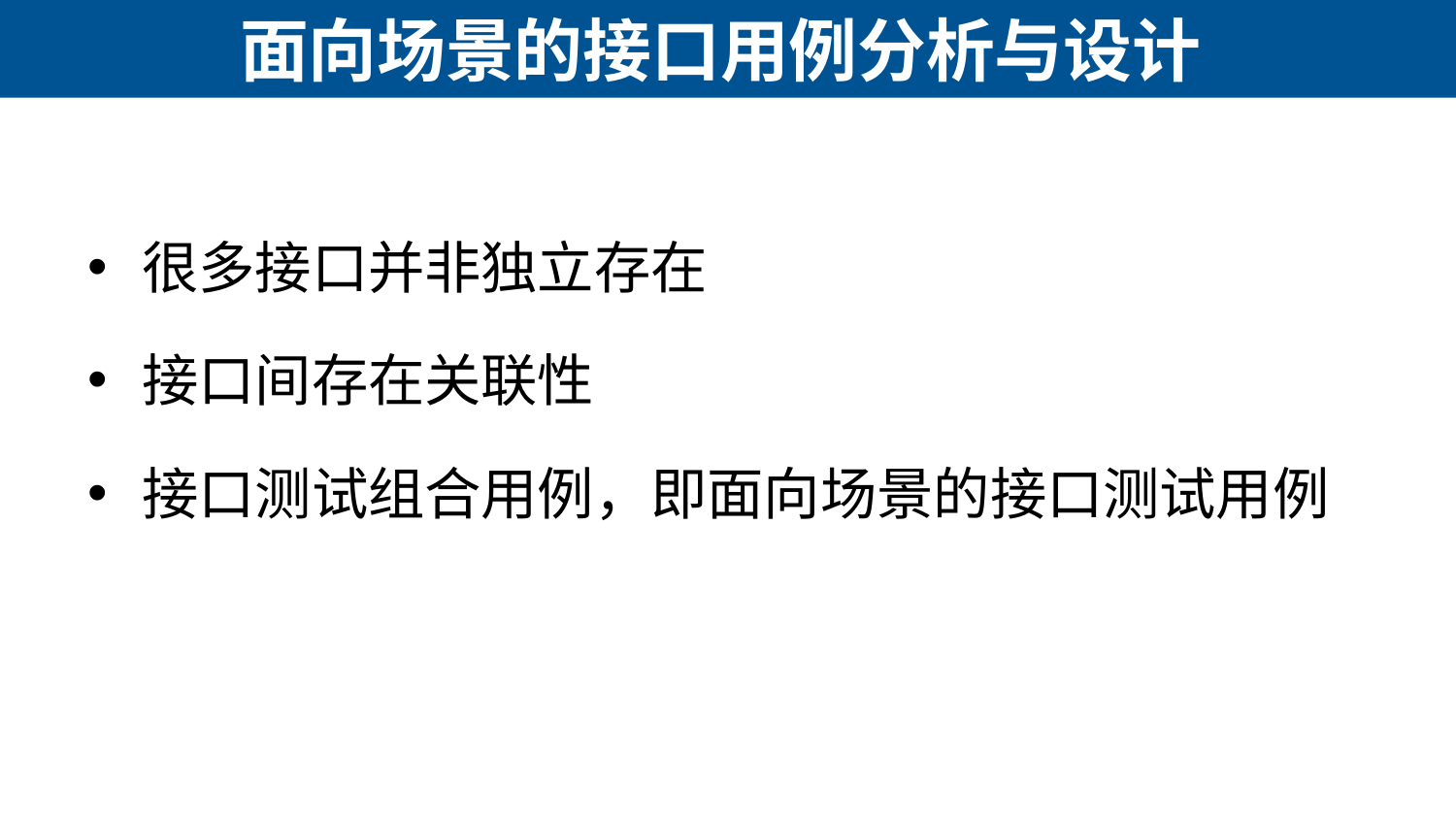

# 面向场景的接口用例分析与设计
很多接口并非独立存在
接口间存在关联性
接口测试组合用例，即面向场景的接口测试用例